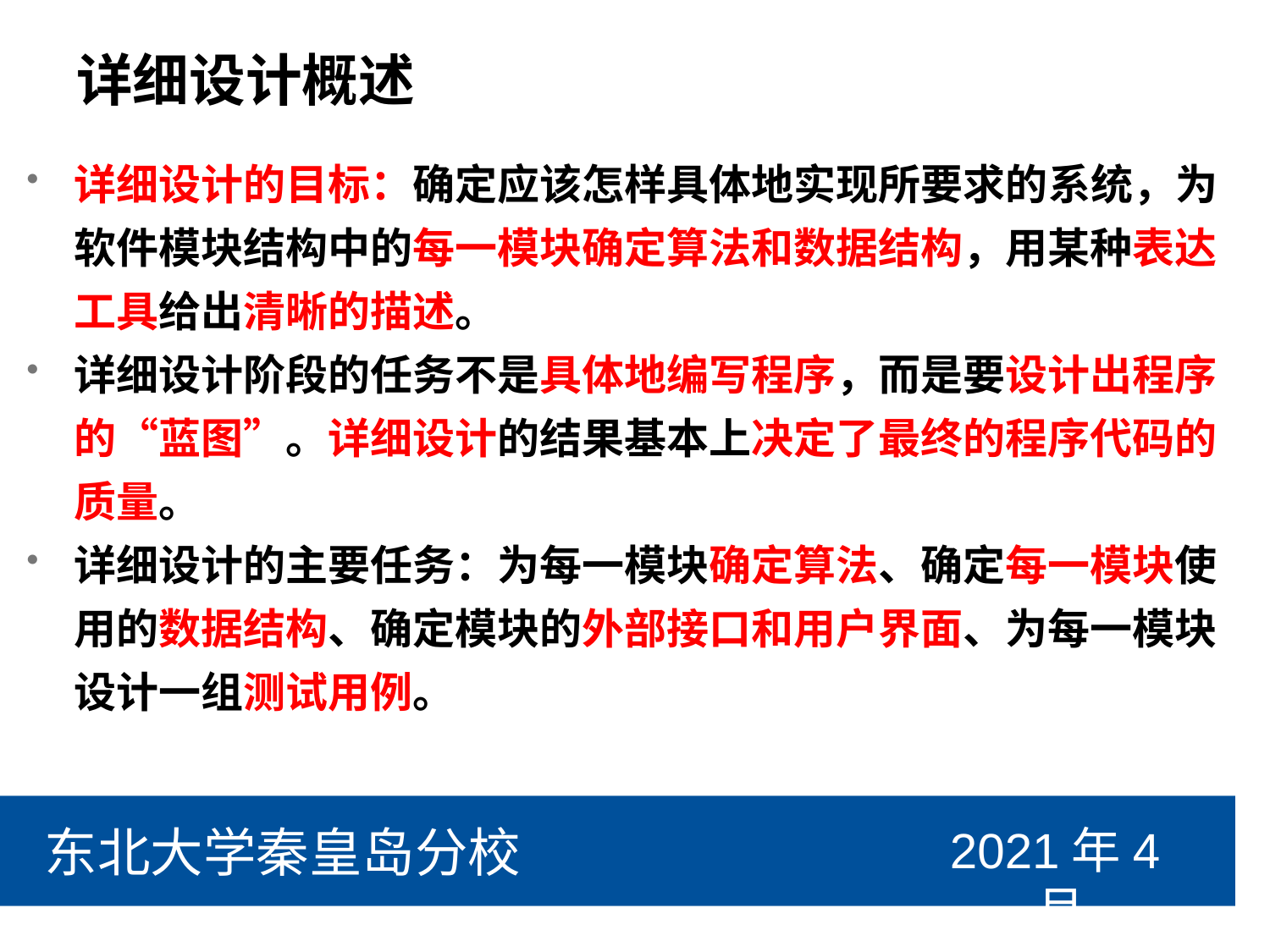

# 详细设计概述
详细设计的目标：确定应该怎样具体地实现所要求的系统，为软件模块结构中的每一模块确定算法和数据结构，用某种表达工具给出清晰的描述。
详细设计阶段的任务不是具体地编写程序，而是要设计出程序的“蓝图”。详细设计的结果基本上决定了最终的程序代码的质量。
详细设计的主要任务：为每一模块确定算法、确定每一模块使用的数据结构、确定模块的外部接口和用户界面、为每一模块设计一组测试用例。